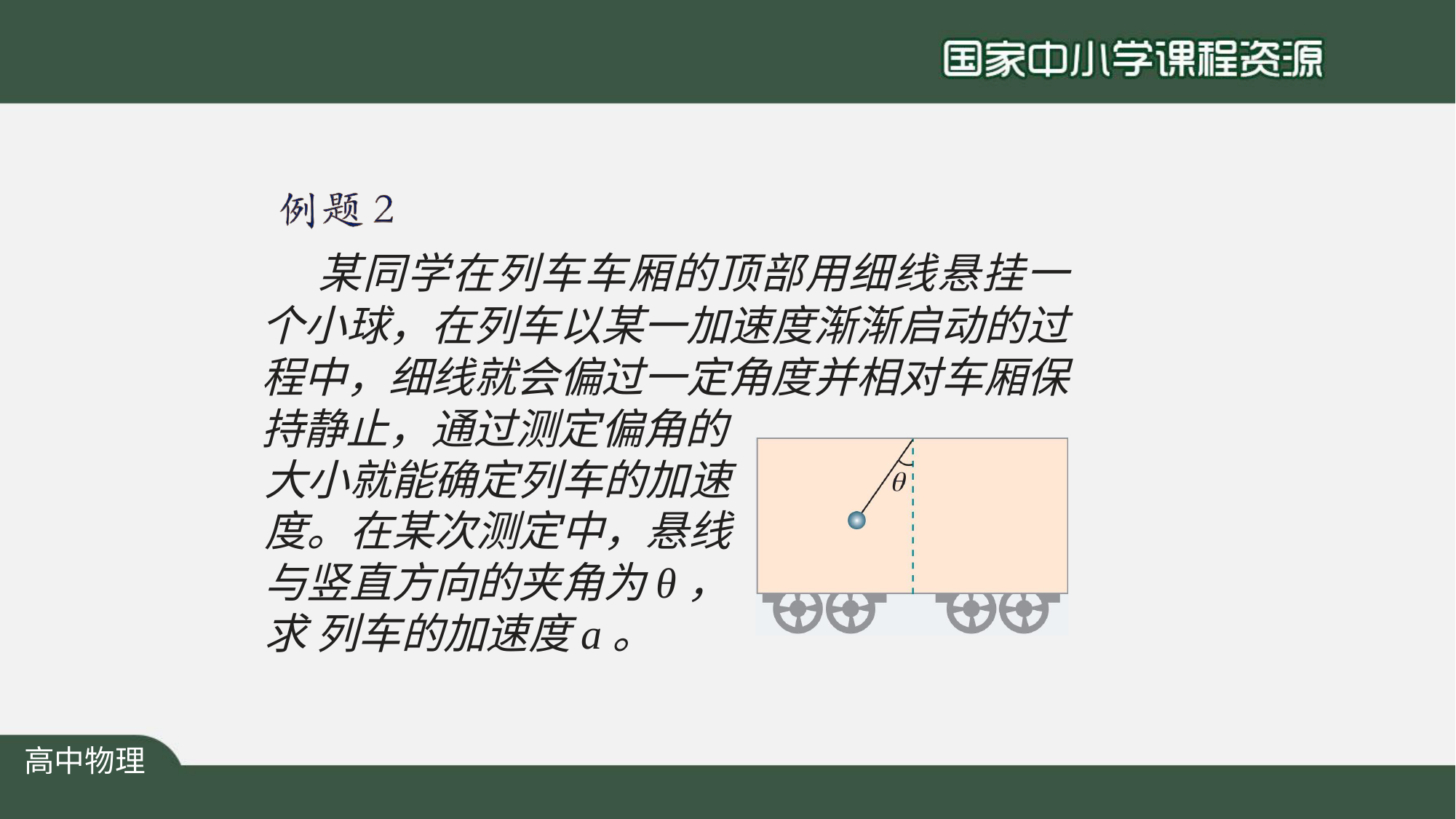

某同学在列车车厢的顶部用细线悬挂一 个小球，在列车以某一加速度渐渐启动的过 程中，细线就会偏过一定角度并相对车厢保 持静止，通过测定偏角的
大小就能确定列车的加速 度。在某次测定中，悬线
与竖直方向的夹角为θ，求 列车的加速度a。

高中物理